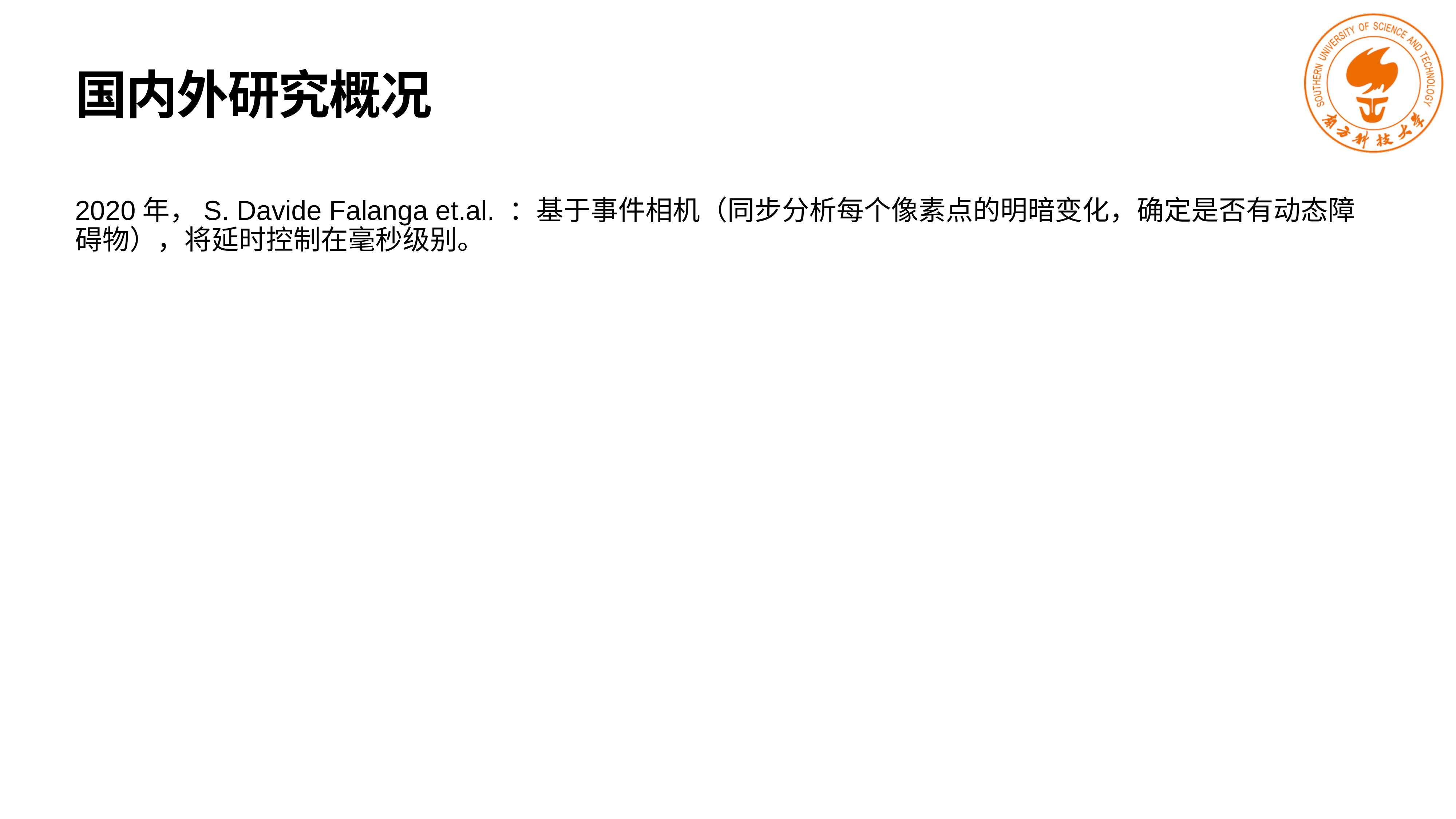

# 国内外研究概况
2020年，S. Davide Falanga et.al. ：基于事件相机（同步分析每个像素点的明暗变化，确定是否有动态障碍物），将延时控制在毫秒级别。